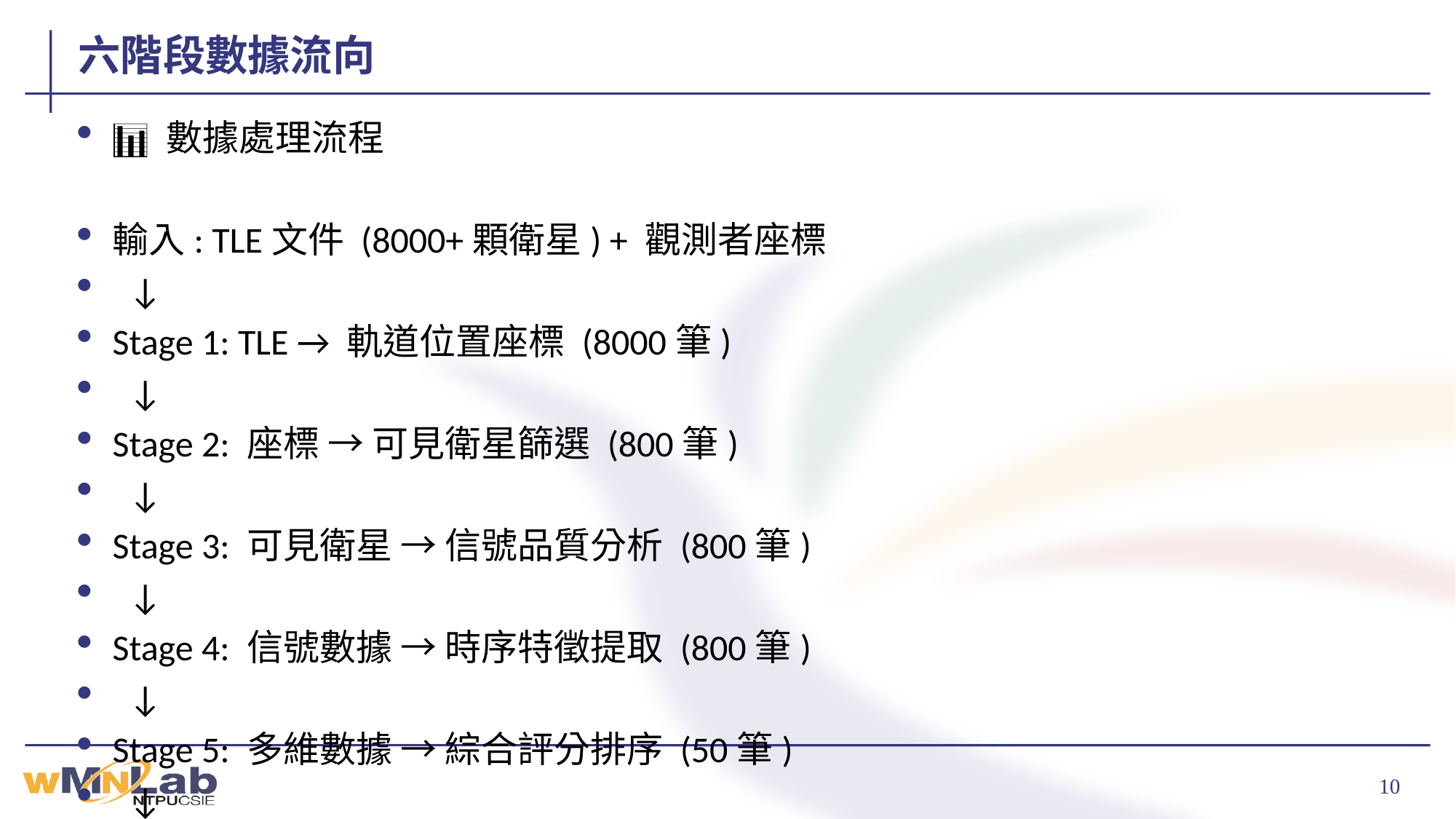

# 六階段數據流向
📊 數據處理流程

輸入: TLE文件 (8000+顆衛星) + 觀測者座標
  ↓
Stage 1: TLE → 軌道位置座標 (8000筆)
  ↓
Stage 2: 座標 → 可見衛星篩選 (800筆)
  ↓
Stage 3: 可見衛星 → 信號品質分析 (800筆)
  ↓
Stage 4: 信號數據 → 時序特徵提取 (800筆)
  ↓
Stage 5: 多維數據 → 綜合評分排序 (50筆)
  ↓
Stage 6: 候選集 → 最優決策輸出 (5-10筆)

📈 數據量變化: 8000 → 800 → 50 → 5-10
⏱️ 總處理時間: <2分鐘端到端處理